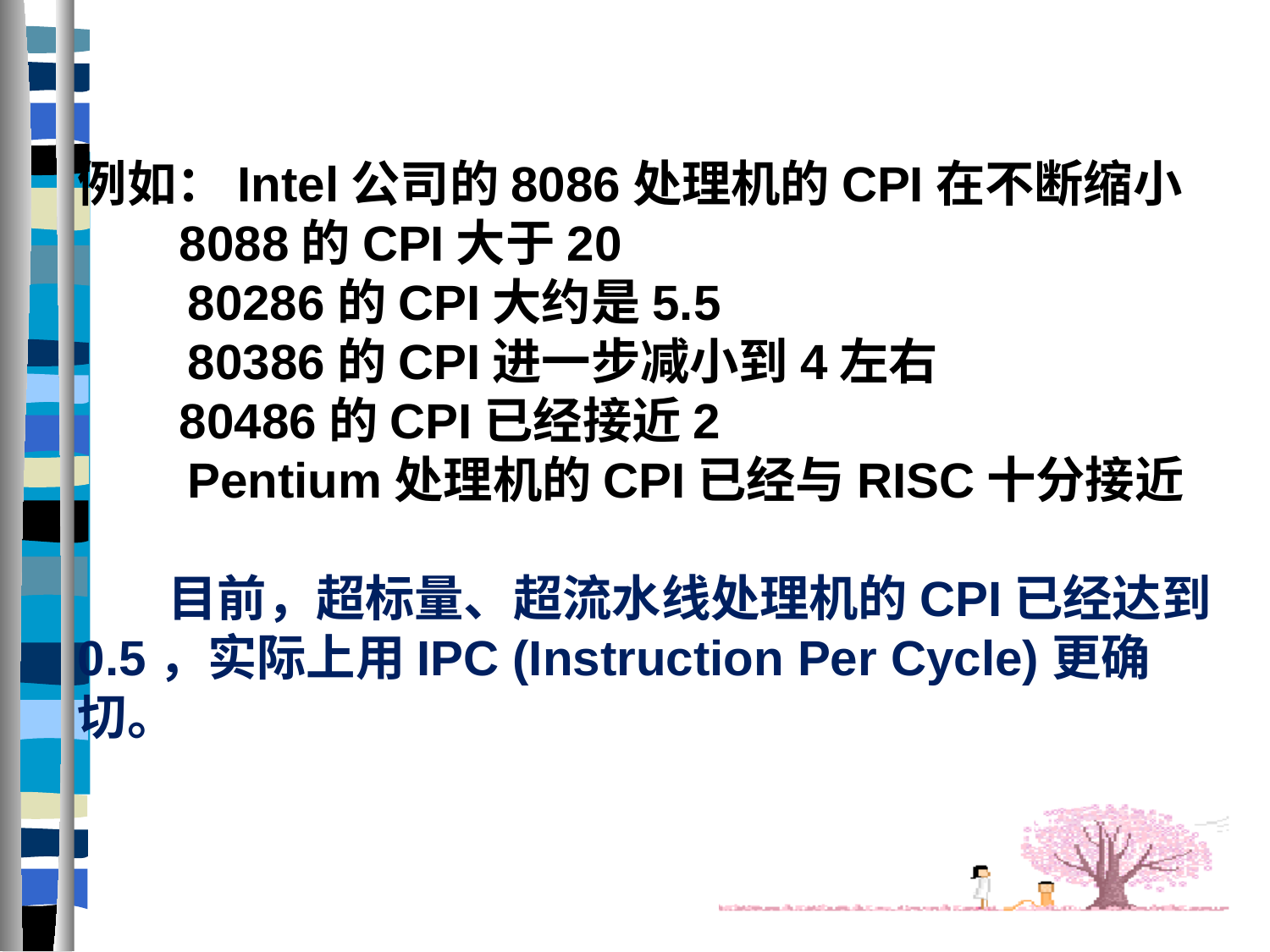

例如：Intel公司的8086处理机的CPI在不断缩小
        8088的CPI大于20
        80286的CPI大约是5.5
        80386的CPI进一步减小到4左右
        80486的CPI已经接近2
        Pentium处理机的CPI已经与RISC十分接近

       目前，超标量、超流水线处理机的CPI已经达到0.5，实际上用IPC (Instruction Per Cycle)更确切。